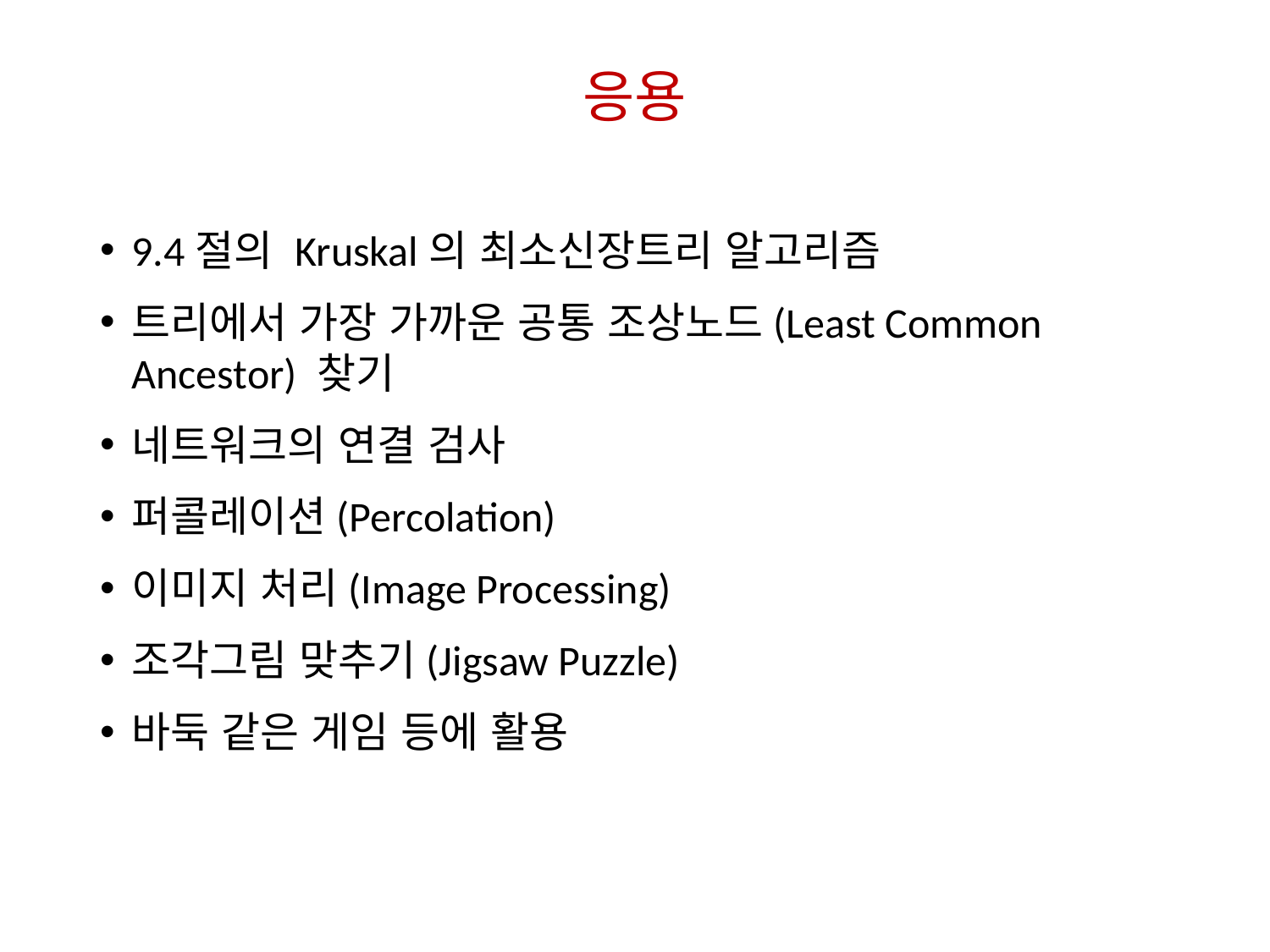

# 응용
9.4절의 Kruskal의 최소신장트리 알고리즘
트리에서 가장 가까운 공통 조상노드(Least Common Ancestor) 찾기
네트워크의 연결 검사
퍼콜레이션(Percolation)
이미지 처리(Image Processing)
조각그림 맞추기(Jigsaw Puzzle)
바둑 같은 게임 등에 활용